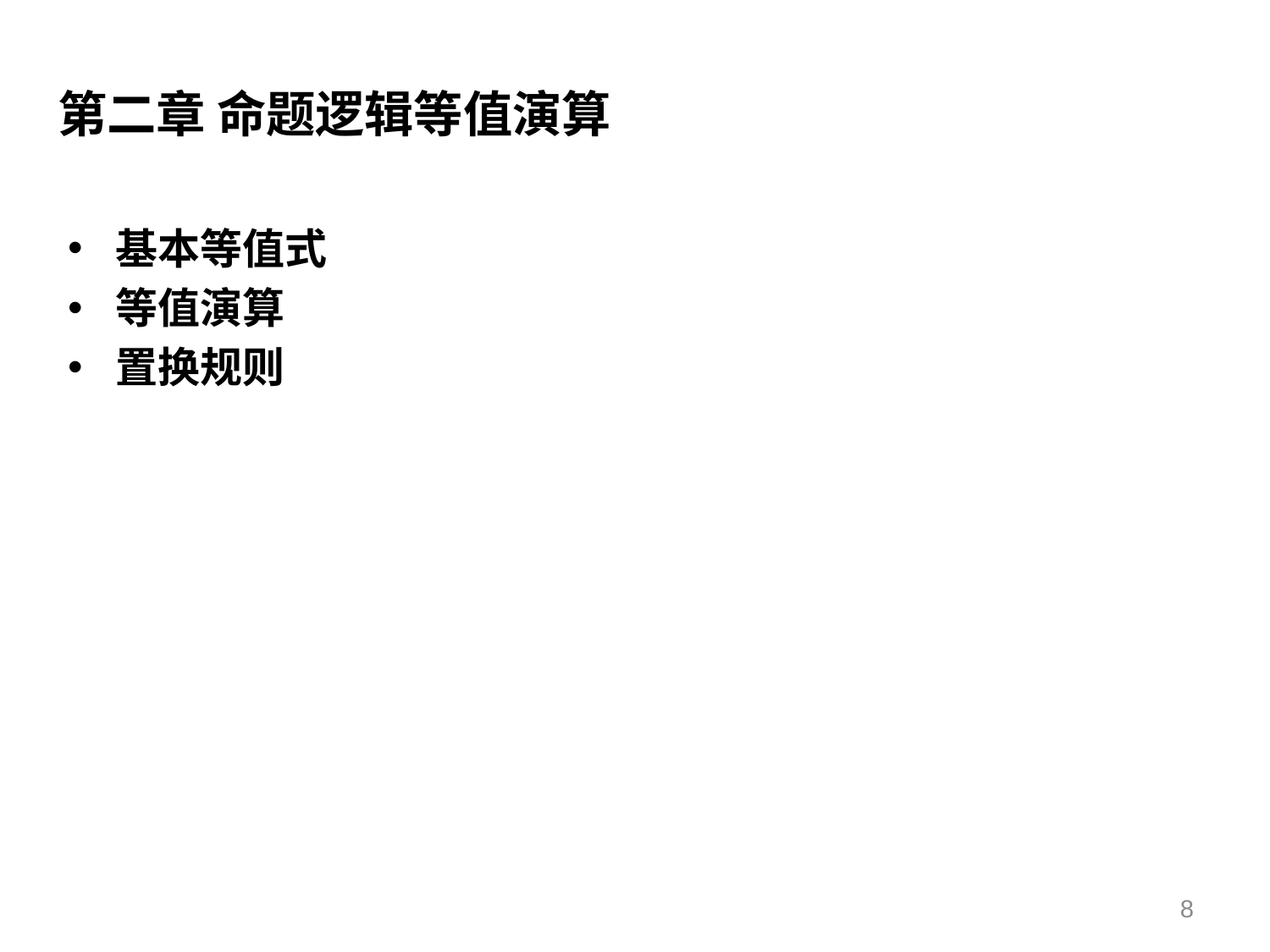

# 第二章 命题逻辑等值演算
基本等值式
等值演算
置换规则
8